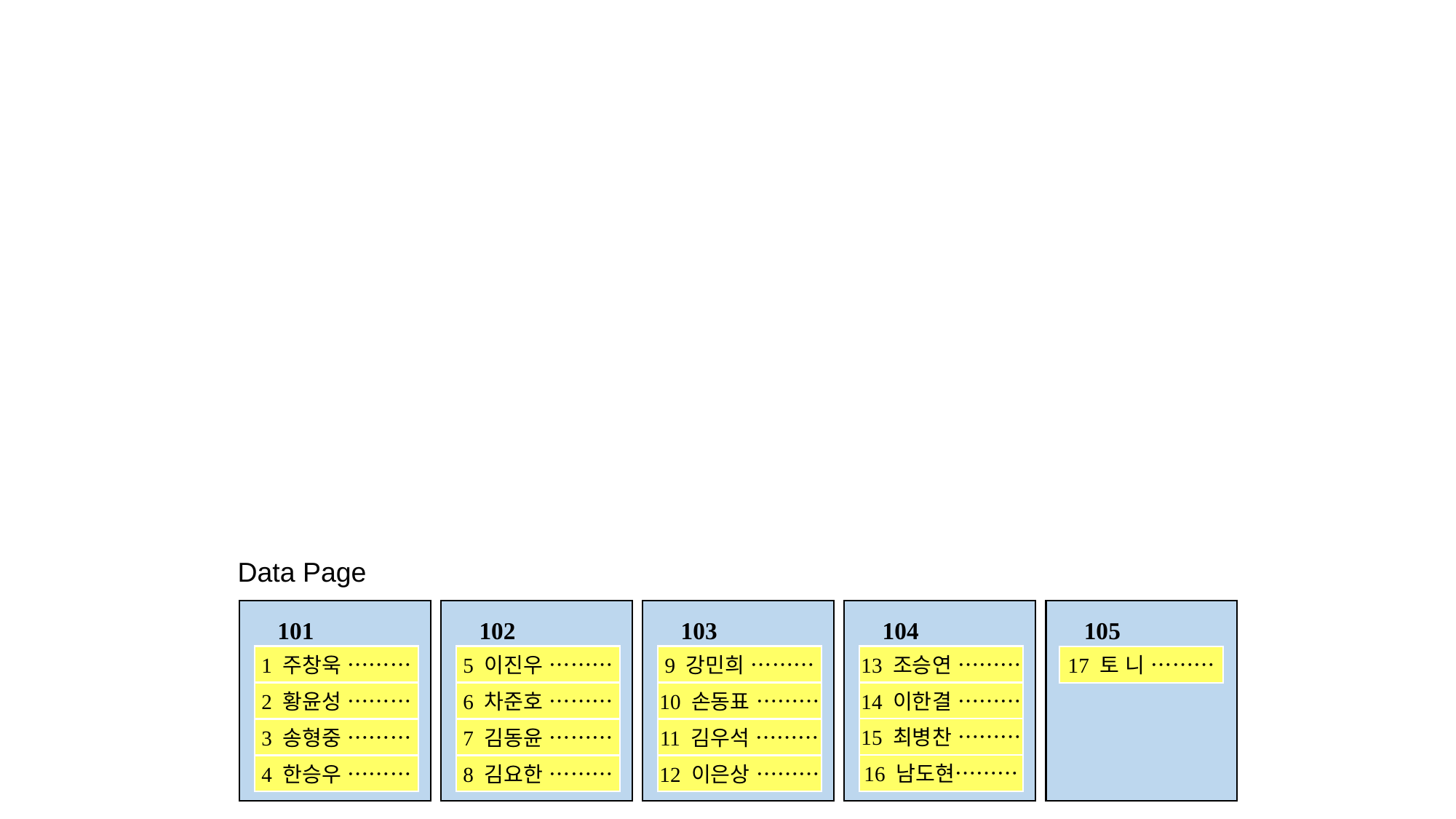

Data Page

101
102
103
104
105
1 주창욱 ………
5 이진우 ………
9 강민희 ………
13 조승연 ………
17 토 니 ………
2 황윤성 ………
6 차준호 ………
10 손동표 ………
14 이한결 ………
15 최병찬 ………
3 송형중 ………
7 김동윤 ………
11 김우석 ………
16 남도현………
4 한승우 ………
8 김요한 ………
12 이은상 ………